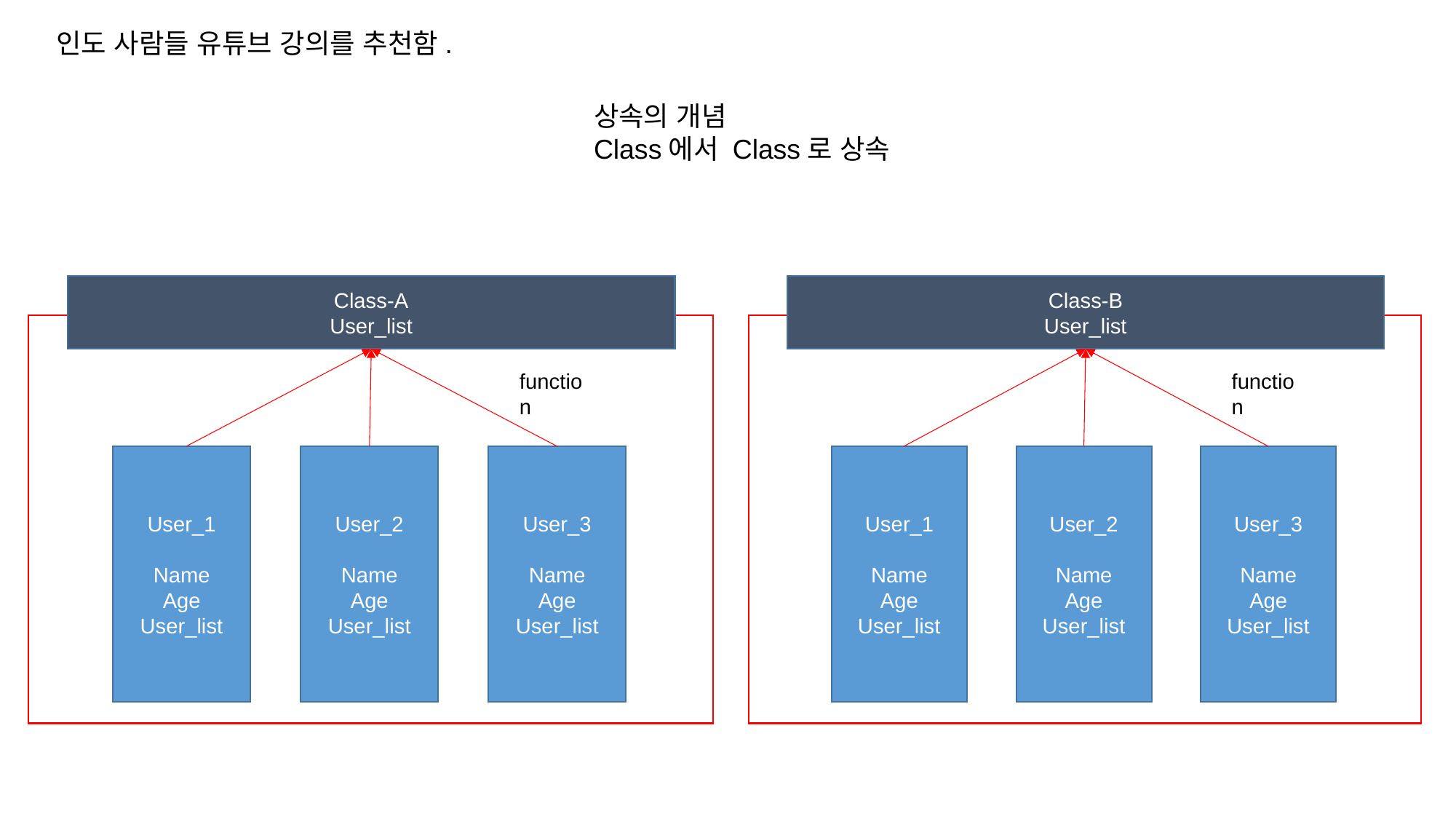

인도 사람들 유튜브 강의를 추천함.
상속의 개념
Class에서 Class로 상속
Class-A
User_list

function
User_1

Name
Age
User_list
User_2

Name
Age
User_list
User_3

Name
Age
User_list
Class-B
User_list

function
User_1

Name
Age
User_list
User_2

Name
Age
User_list
User_3

Name
Age
User_list